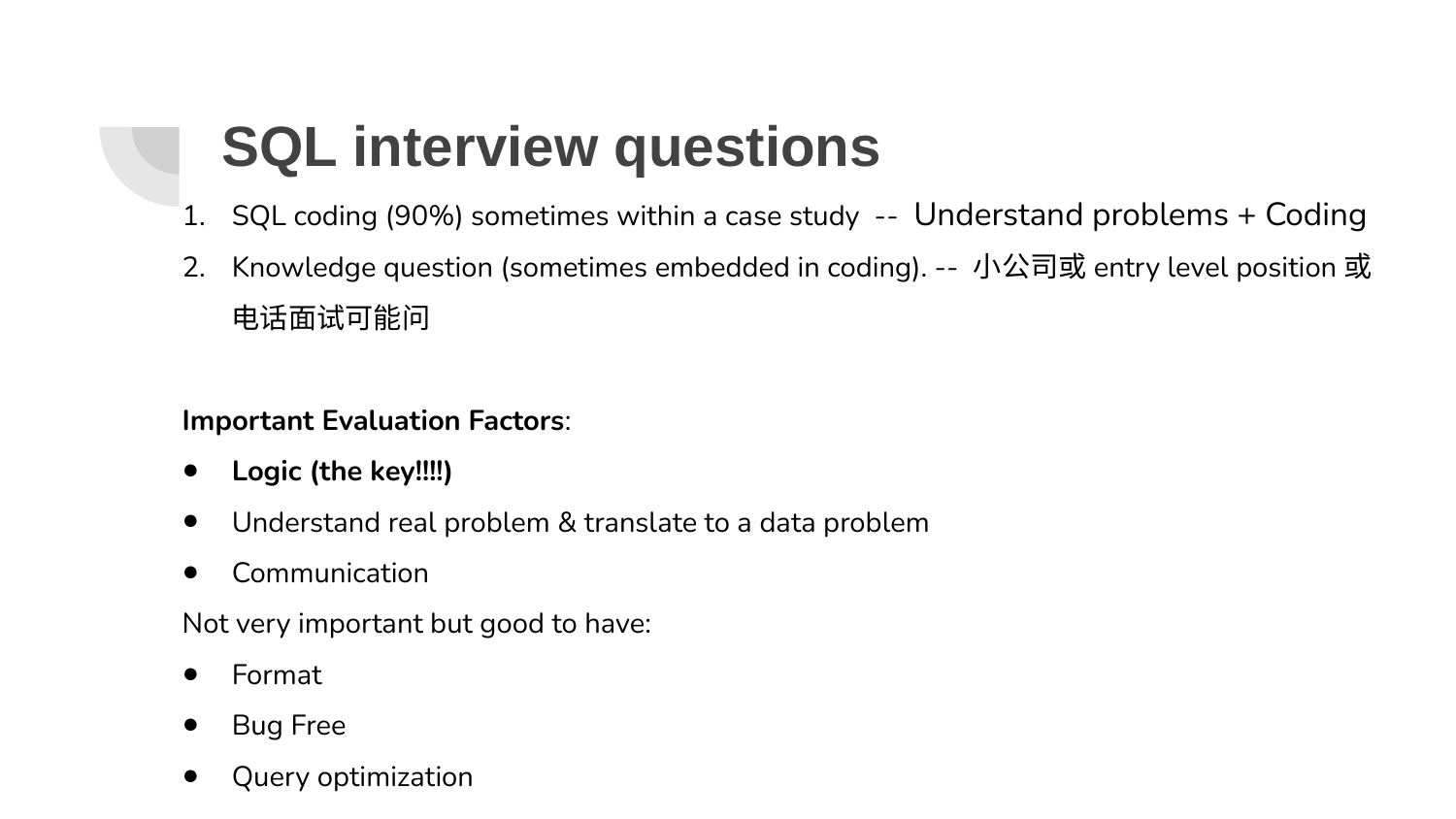

# SQL interview questions
SQL coding (90%) sometimes within a case study  --  Understand problems + Coding
Knowledge question (sometimes embedded in coding). -- 小公司或entry level position或电话面试可能问

Important Evaluation Factors:
Logic (the key!!!!)
Understand real problem & translate to a data problem
Communication
Not very important but good to have:
Format
Bug Free
Query optimization